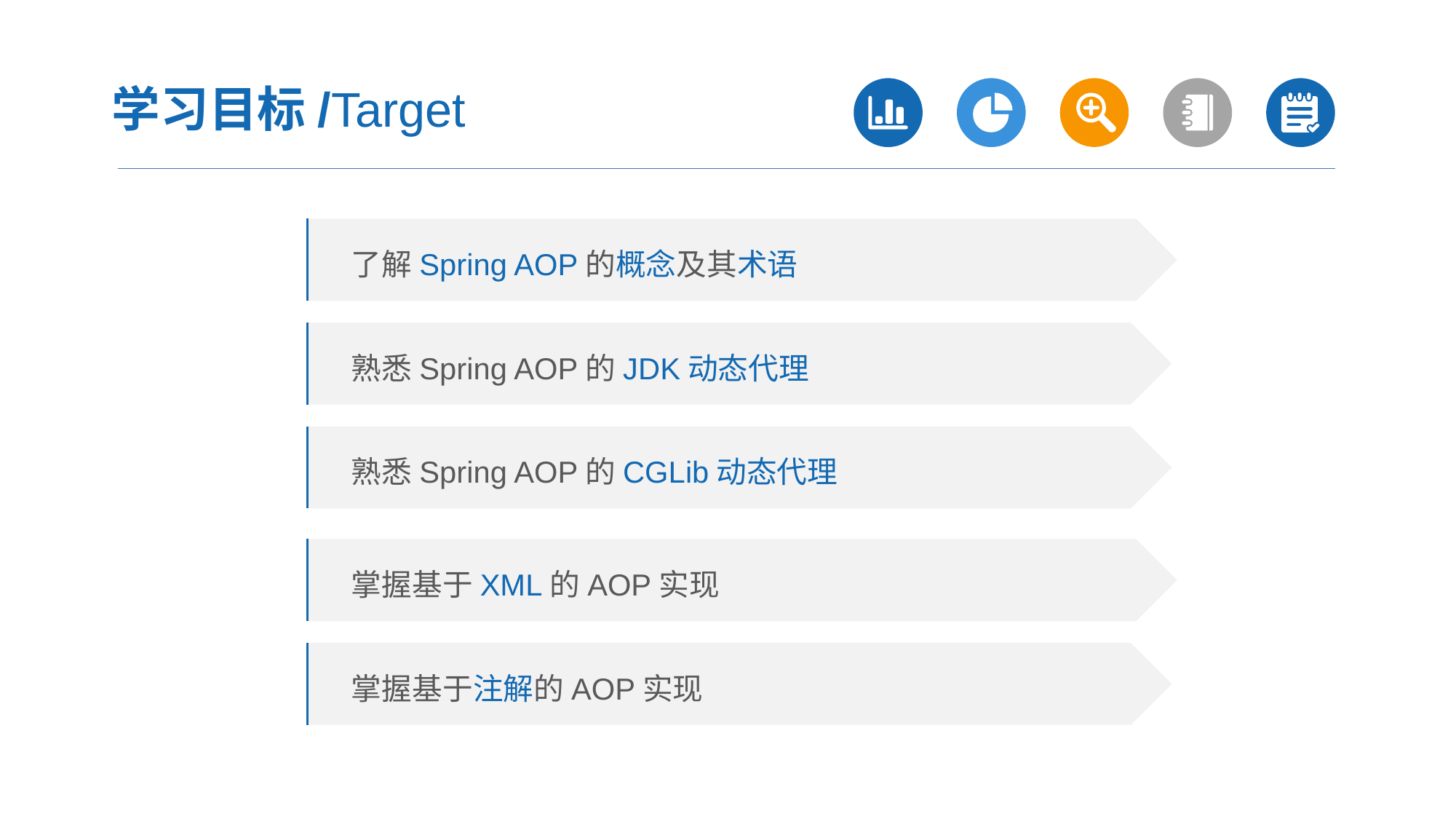

学习目标/Target
    了解Spring AOP的概念及其术语

    熟悉Spring AOP的JDK动态代理

    熟悉Spring AOP的CGLib动态代理
    掌握基于XML的AOP实现

    掌握基于注解的AOP实现